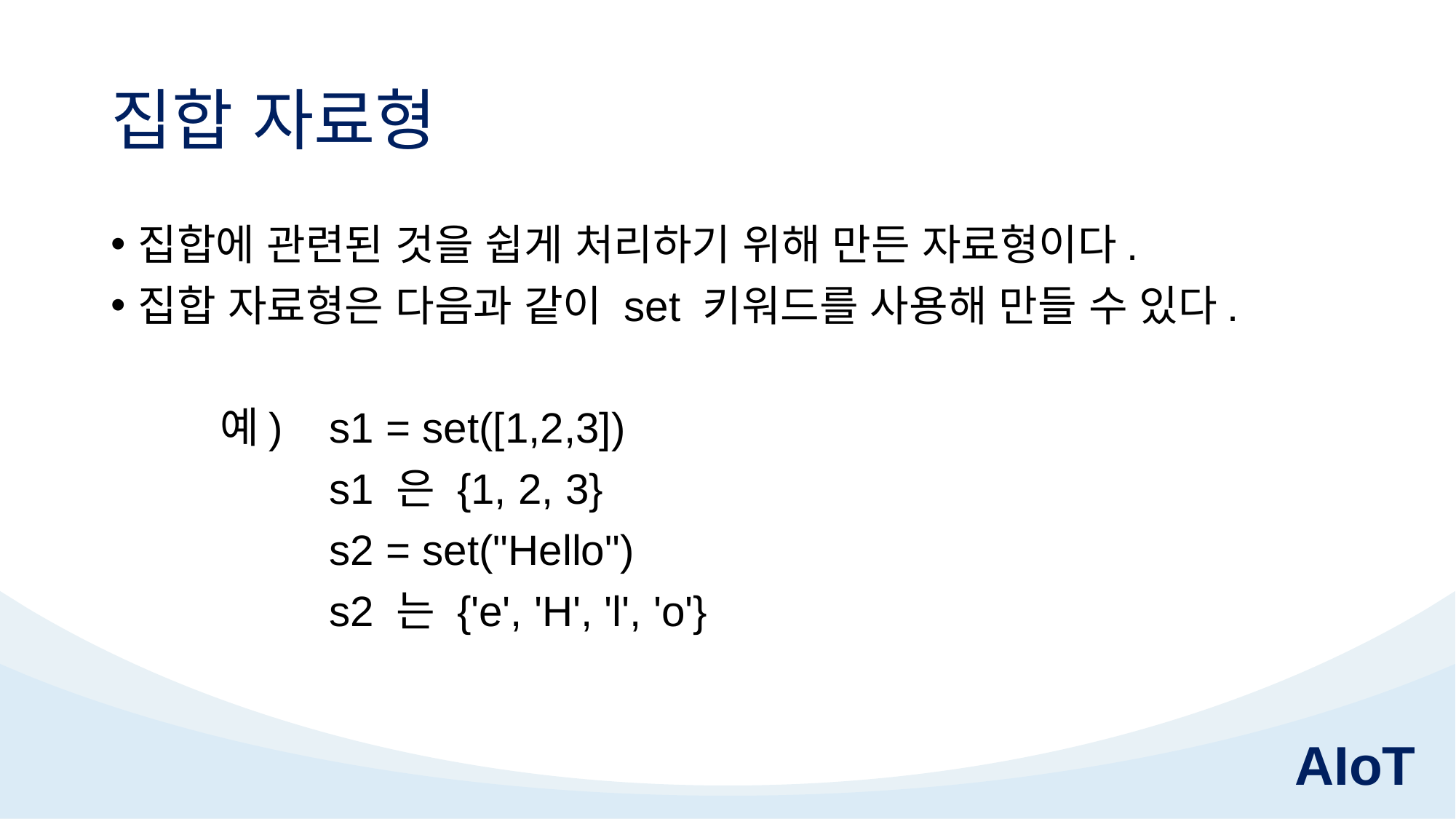

# 집합 자료형
집합에 관련된 것을 쉽게 처리하기 위해 만든 자료형이다.
집합 자료형은 다음과 같이 set 키워드를 사용해 만들 수 있다.

	예) 	s1 = set([1,2,3])
		s1 은 {1, 2, 3}
		s2 = set("Hello")
		s2 는 {'e', 'H', 'l', 'o'}